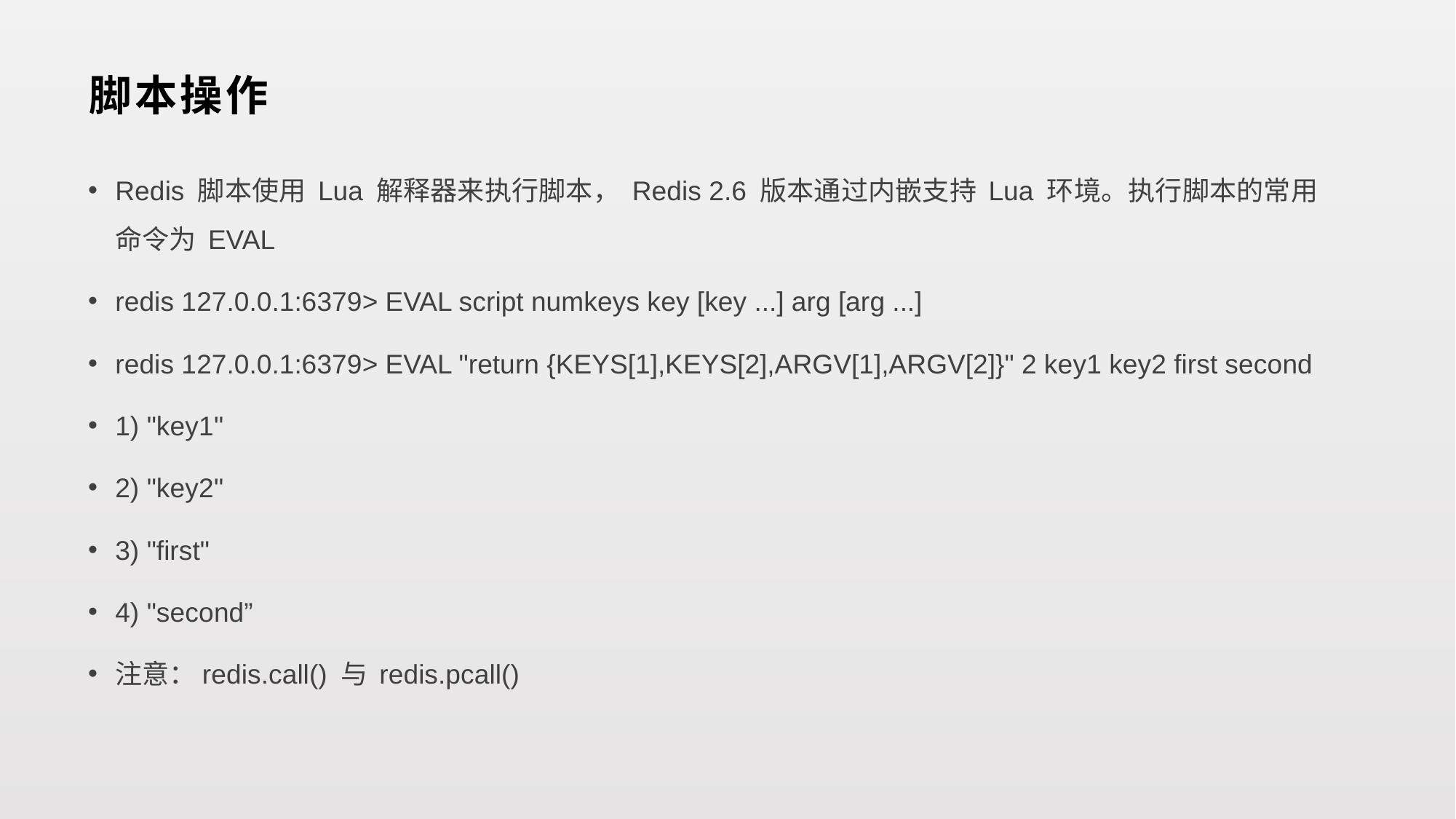

脚本操作
Redis 脚本使用 Lua 解释器来执行脚本， Redis 2.6 版本通过内嵌支持 Lua 环境。执行脚本的常用命令为 EVAL
redis 127.0.0.1:6379> EVAL script numkeys key [key ...] arg [arg ...]
redis 127.0.0.1:6379> EVAL "return {KEYS[1],KEYS[2],ARGV[1],ARGV[2]}" 2 key1 key2 first second
1) "key1"
2) "key2"
3) "first"
4) "second”
注意：redis.call() 与 redis.pcall()